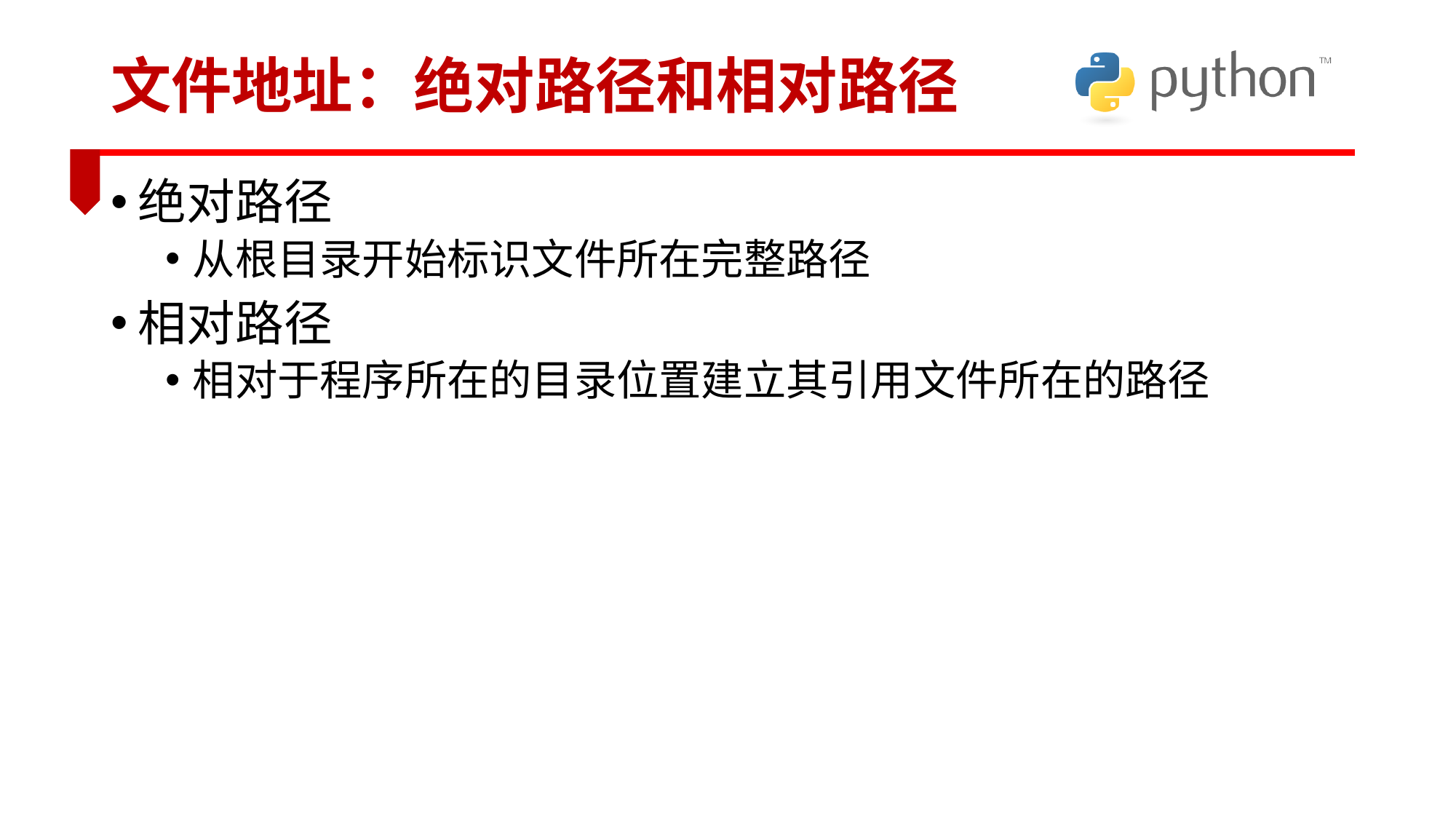

# 文件地址：绝对路径和相对路径
绝对路径
从根目录开始标识文件所在完整路径
相对路径
相对于程序所在的目录位置建立其引用文件所在的路径